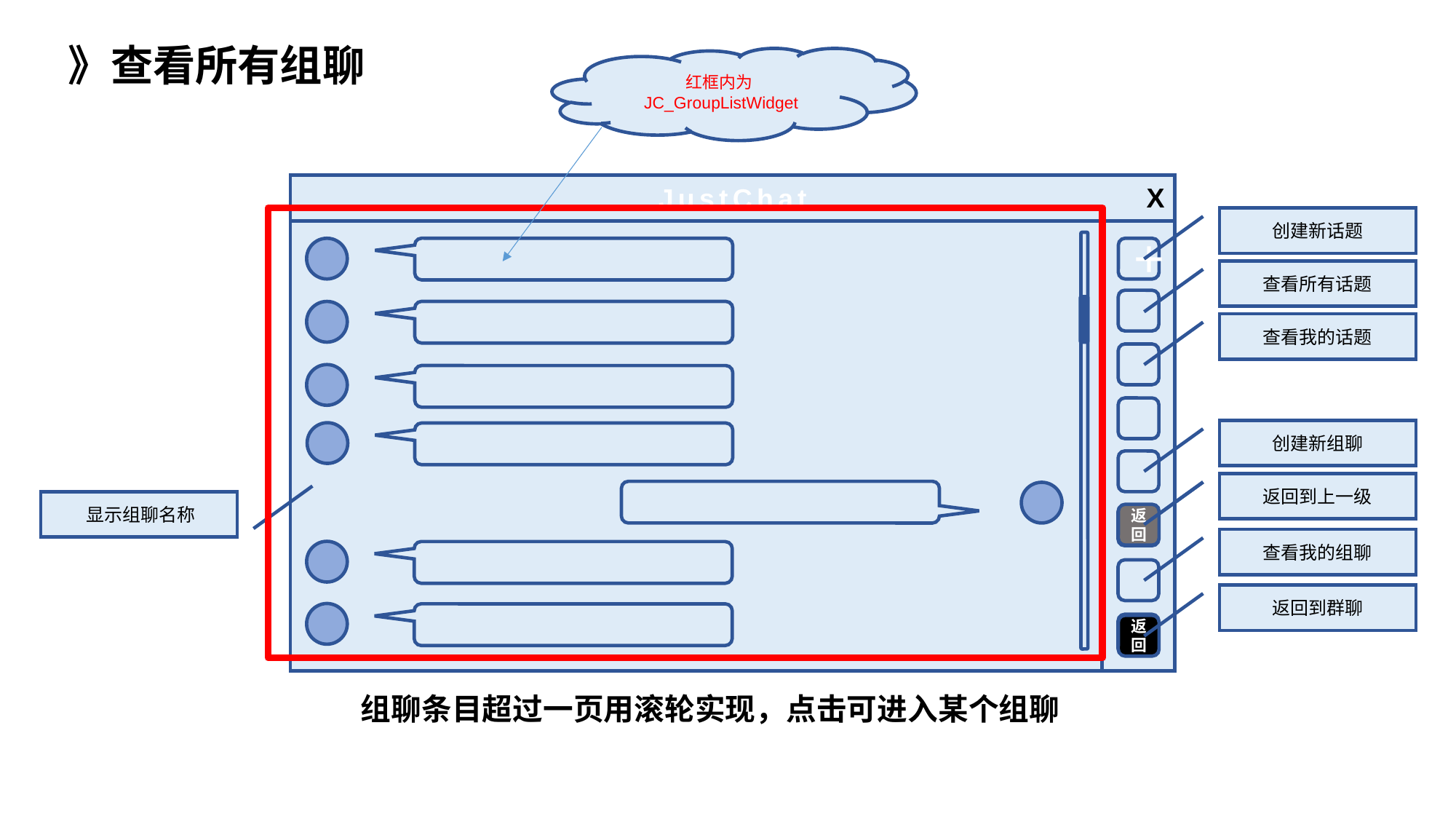

》查看所有组聊
红框内为JC_GroupListWidget

JustChat
X

创建新话题

＋
查看所有话题

查看我的话题

创建新组聊

返回到上一级
查看已有组聊

显示组聊名称
返回

查看我的组聊

返回到群聊

返回
组聊条目超过一页用滚轮实现，点击可进入某个组聊